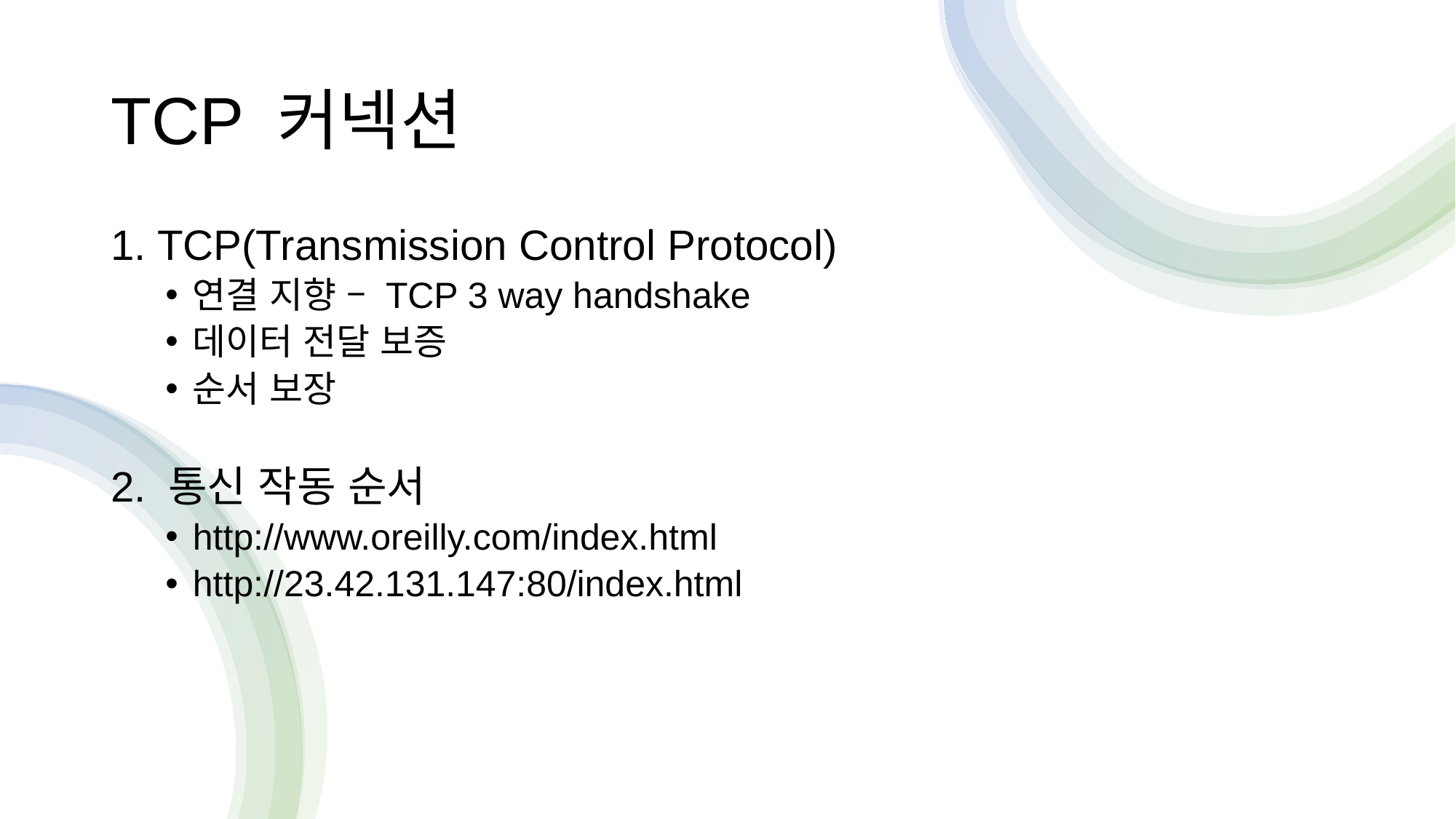

# TCP 커넥션
1. TCP(Transmission Control Protocol)
연결 지향 – TCP 3 way handshake
데이터 전달 보증
순서 보장

2. 통신 작동 순서
http://www.oreilly.com/index.html
http://23.42.131.147:80/index.html